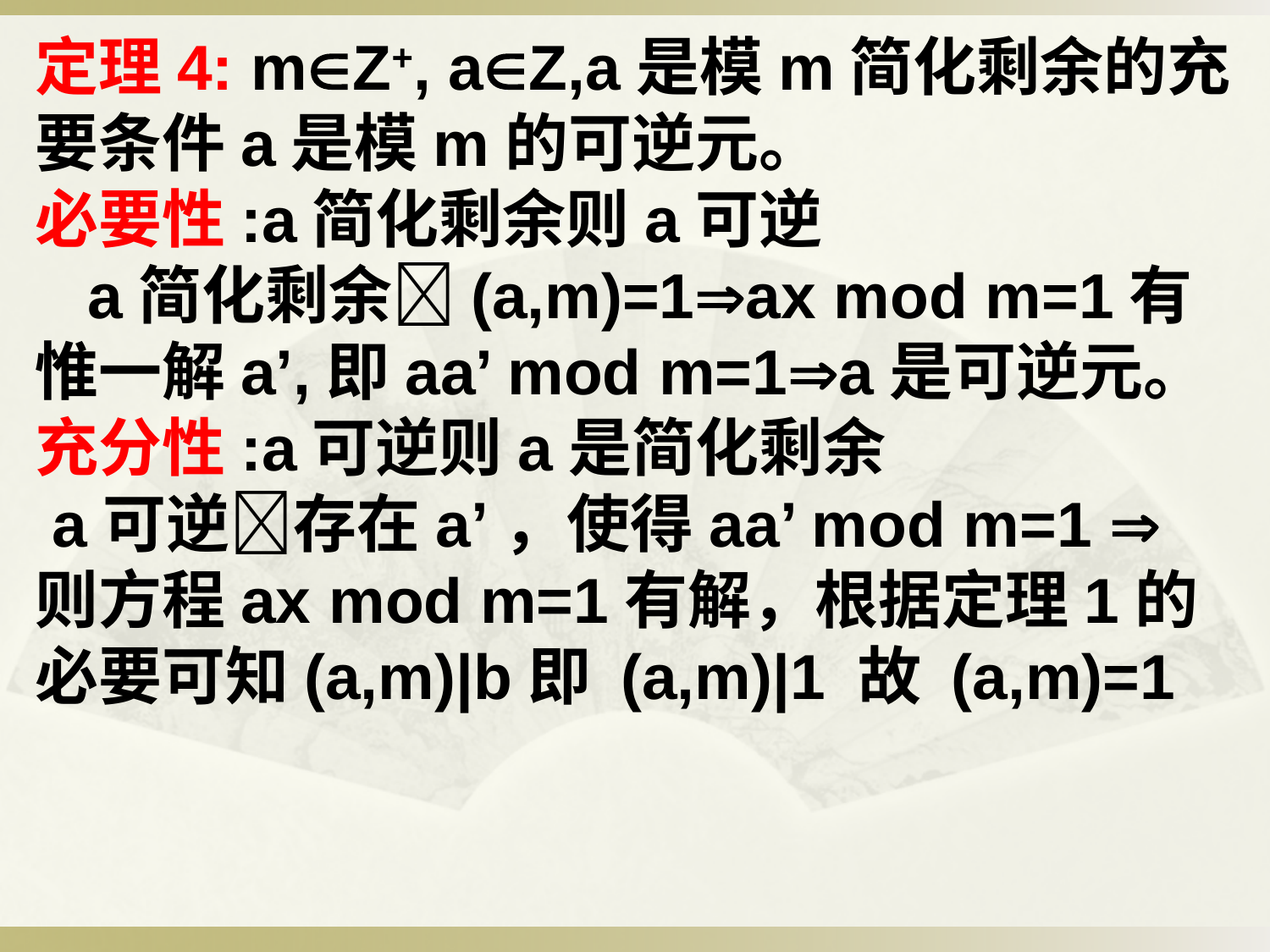

定理4: m∈Z+, a∈Z,a是模m简化剩余的充要条件a是模m的可逆元。
必要性:a简化剩余则a可逆
   a简化剩余⇒(a,m)=1⇒ax mod m=1有惟一解a’,即aa’ mod m=1⇒a是可逆元。
充分性:a可逆则a是简化剩余
 a可逆⇒存在a’，使得aa’ mod m=1 ⇒
则方程ax mod m=1有解，根据定理1的必要可知(a,m)|b即 (a,m)|1 故 (a,m)=1